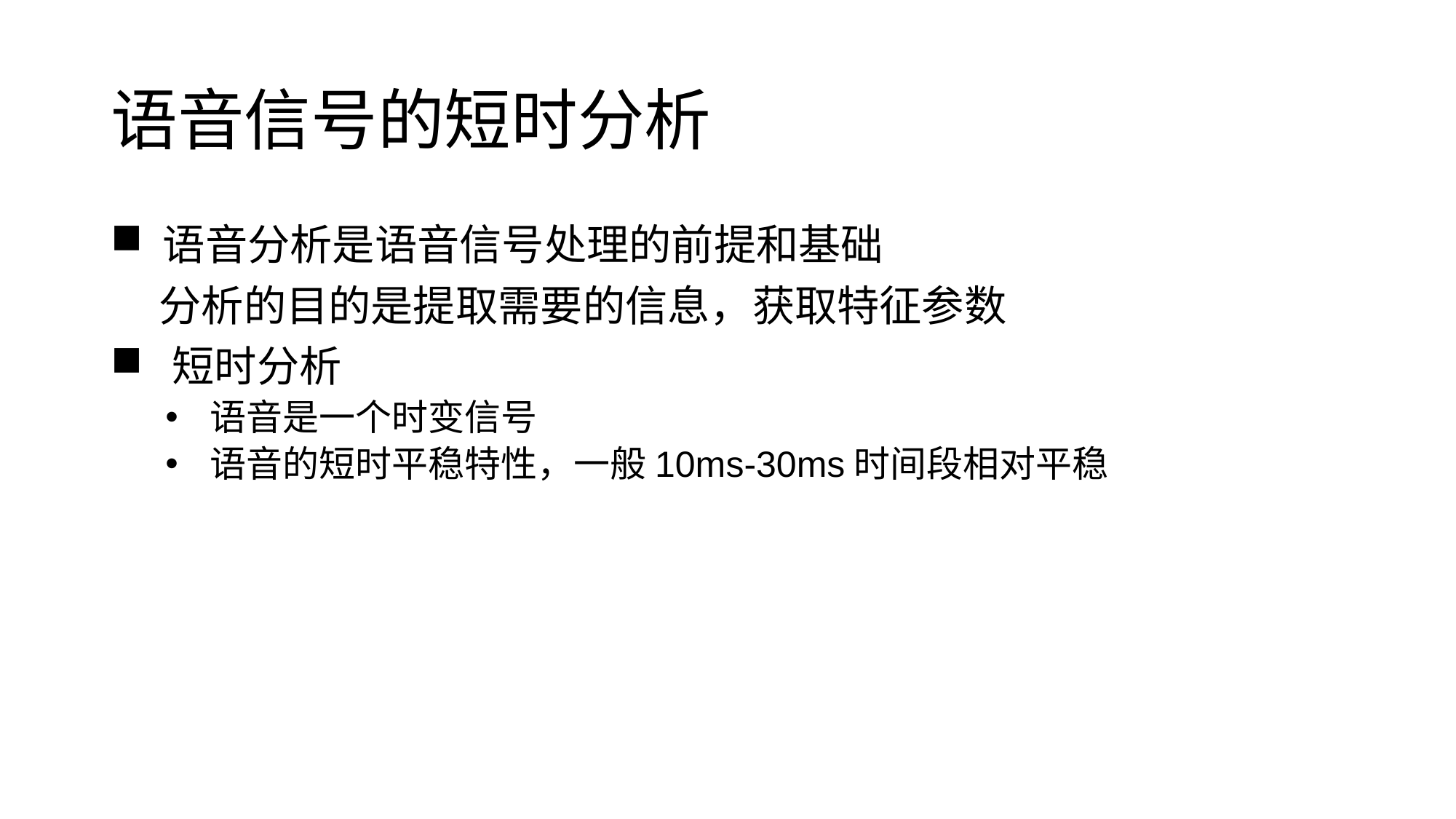

# 语音信号的短时分析
 语音分析是语音信号处理的前提和基础
    分析的目的是提取需要的信息，获取特征参数
  短时分析
 语音是一个时变信号
 语音的短时平稳特性，一般10ms-30ms时间段相对平稳